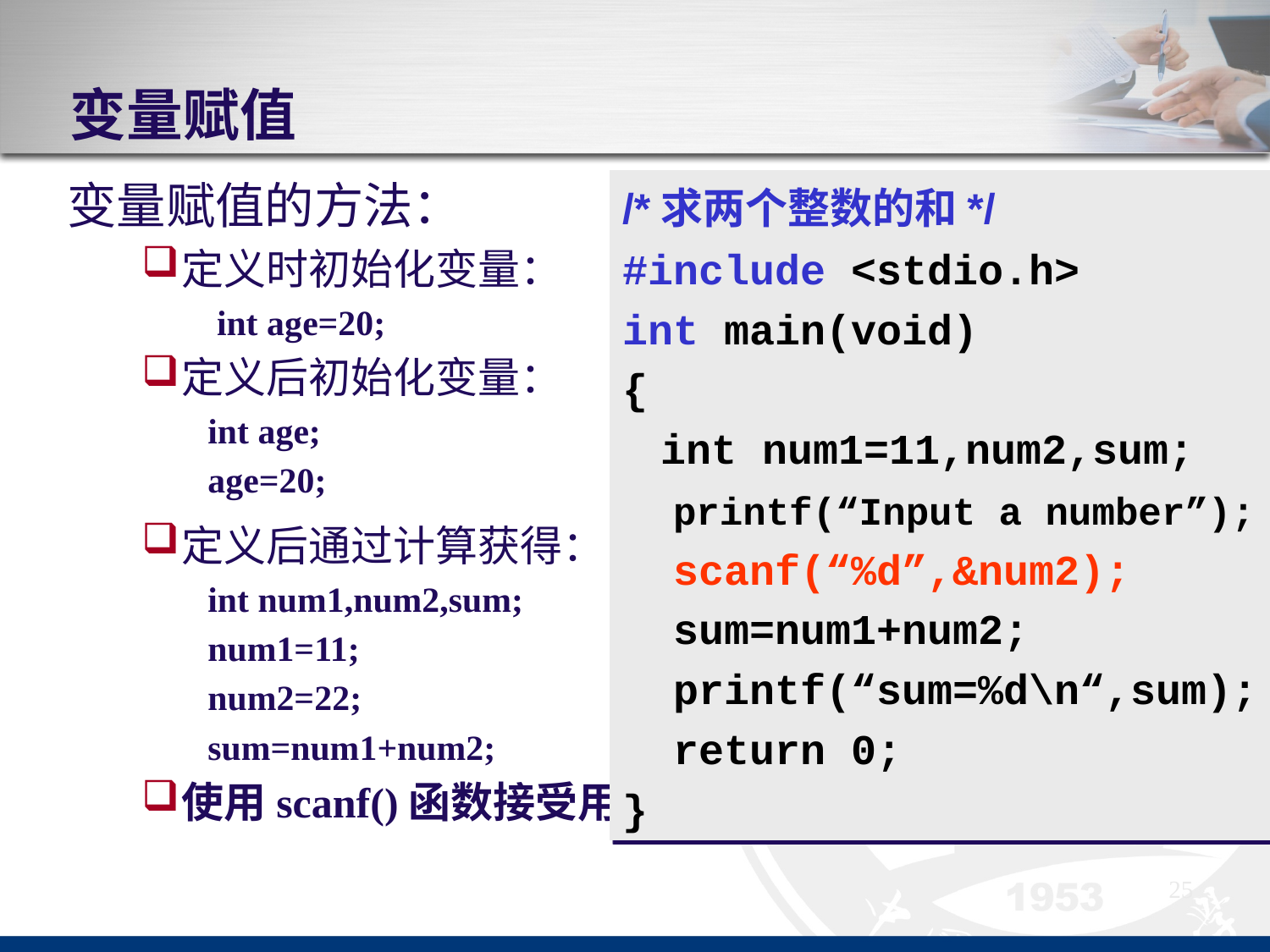

# 变量赋值
变量赋值的方法：
定义时初始化变量：
 int age=20;
定义后初始化变量：
int age;
age=20;
定义后通过计算获得：
int num1,num2,sum;
num1=11;
num2=22;
sum=num1+num2;
使用scanf()函数接受用户输入值
/*求两个整数的和*/
#include <stdio.h>
int main(void)
{
  int num1=11,num2,sum;
  printf(“Input a number”);
  scanf(“%d”,&num2);
  sum=num1+num2;
  printf(“sum=%d\n“,sum);
  return 0;
}
25